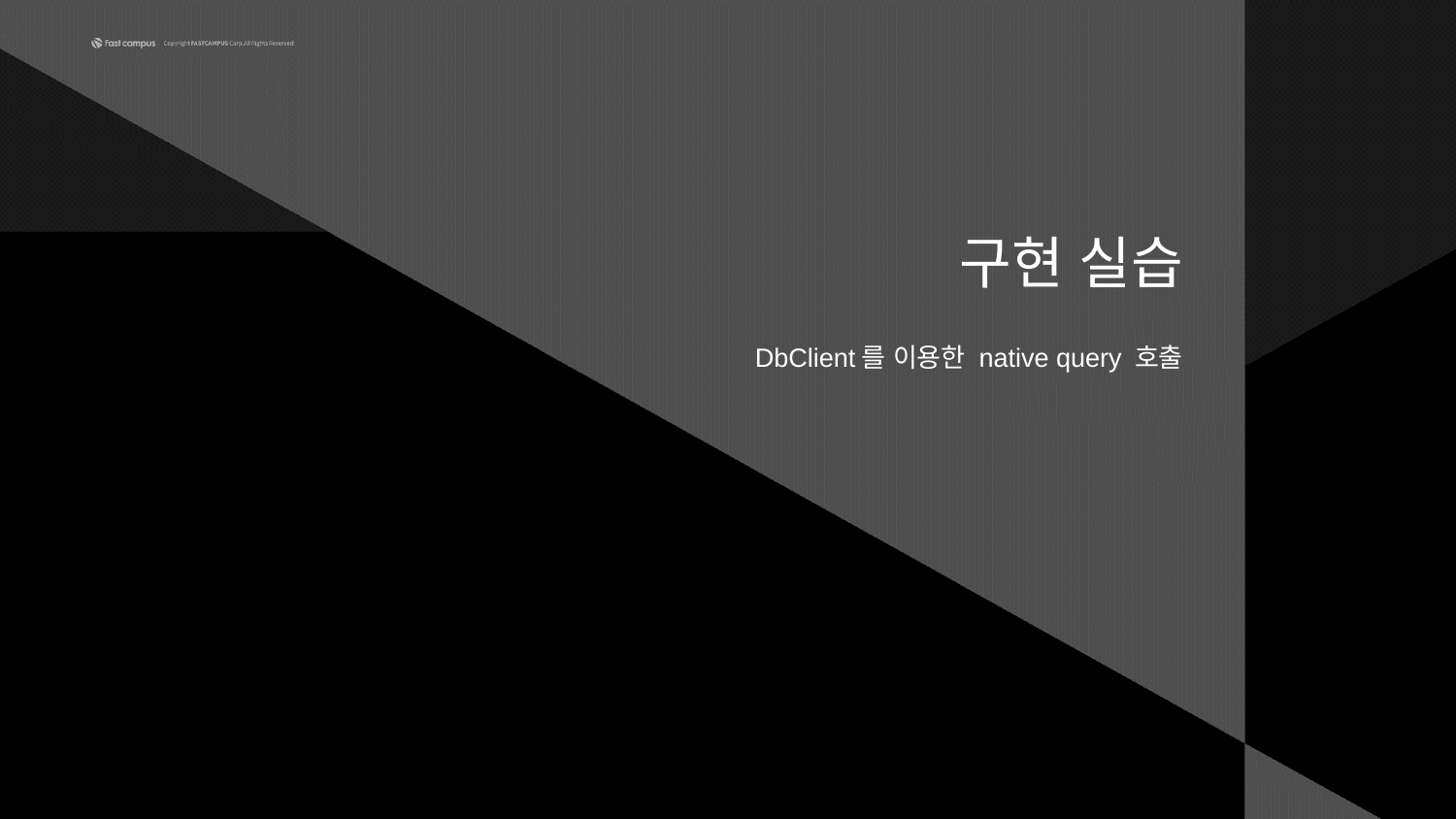

# 구현 실습
DbClient를 이용한 native query 호출